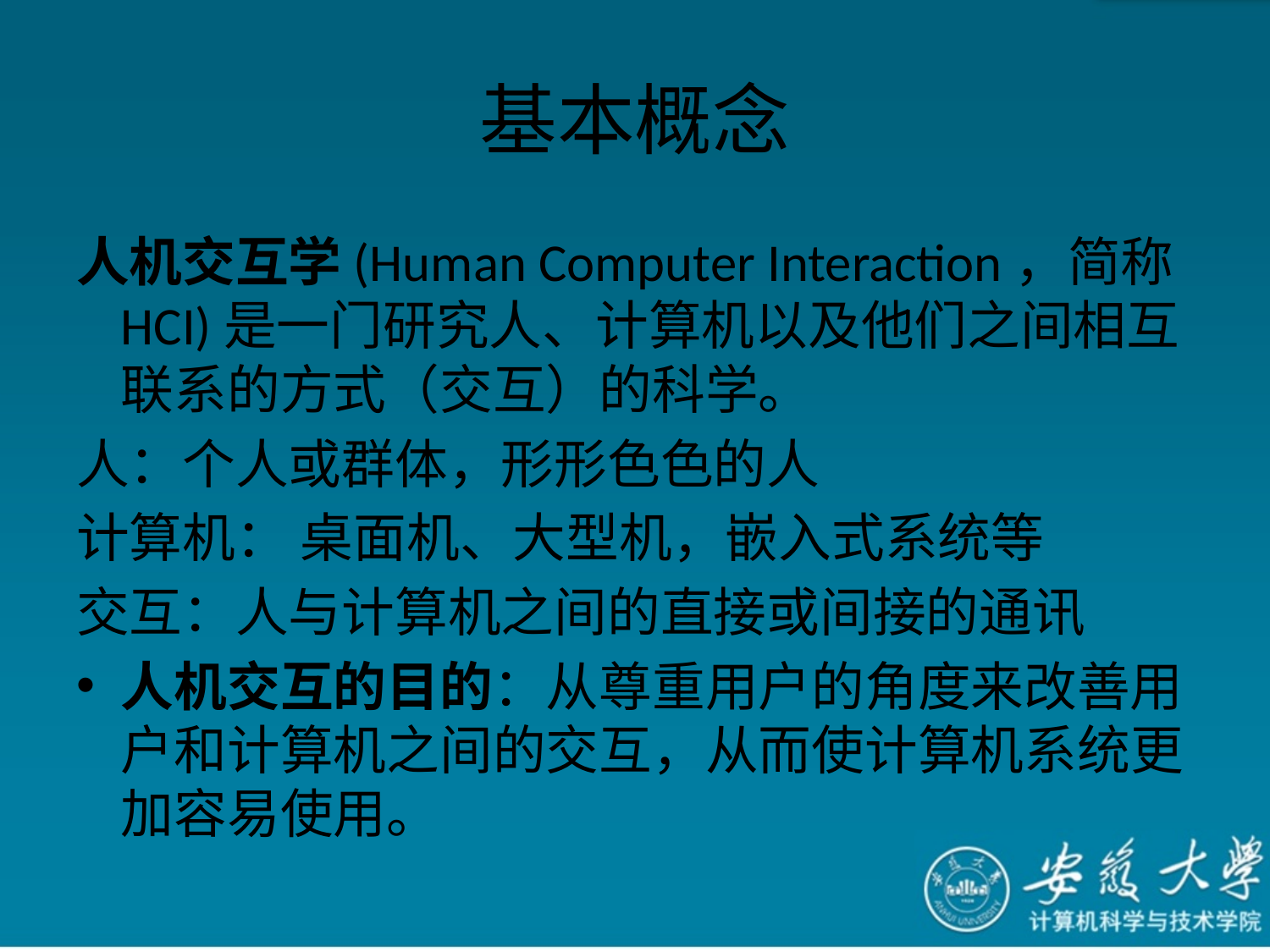

# 基本概念
人机交互学(Human Computer Interaction，简称HCI)是一门研究人、计算机以及他们之间相互联系的方式（交互）的科学。
人：个人或群体，形形色色的人
计算机： 桌面机、大型机，嵌入式系统等
交互：人与计算机之间的直接或间接的通讯
人机交互的目的：从尊重用户的角度来改善用户和计算机之间的交互，从而使计算机系统更加容易使用。